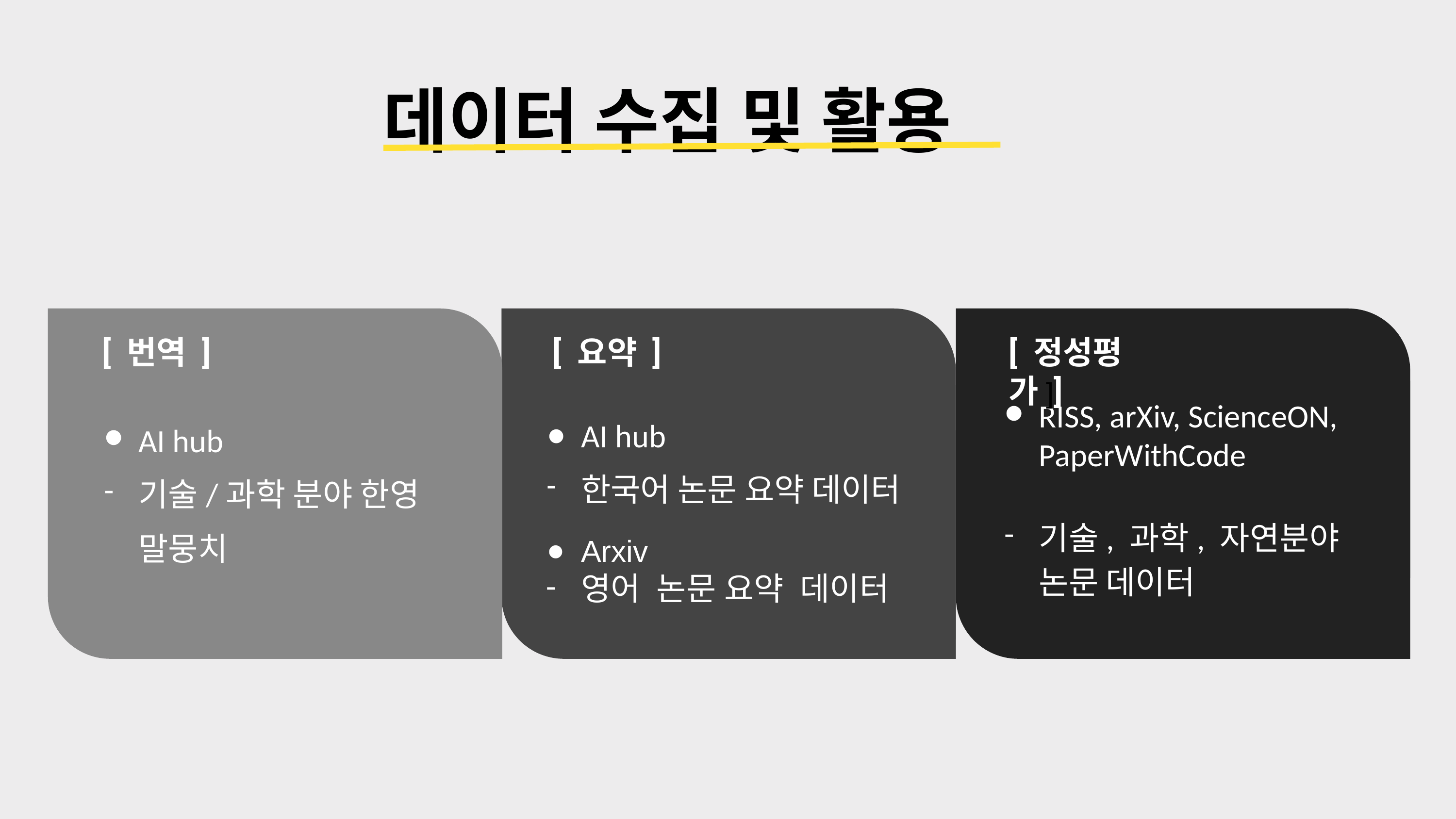

데이터 수집 및 활용

[ 번역 ]
AI hub
기술/과학 분야 한영 말뭉치

RISS, arXiv, ScienceON, PaperWithCode

기술, 과학, 자연분야 논문 데이터

[ 요약 ]
[ 정성평가]]
AI hub
한국어 논문 요약 데이터

Arxiv
영어  논문 요약  데이터